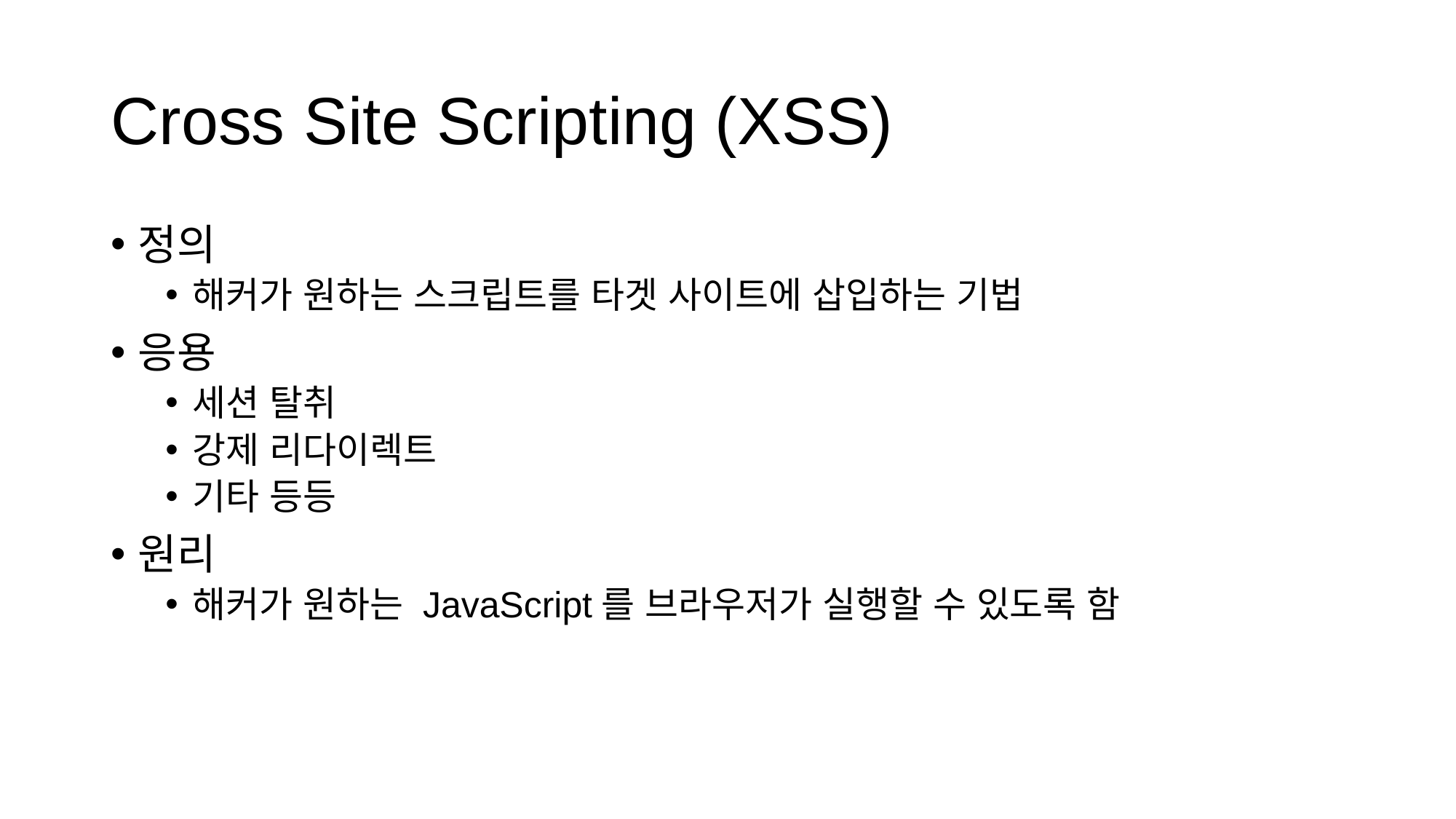

# Cross Site Scripting (XSS)
정의
해커가 원하는 스크립트를 타겟 사이트에 삽입하는 기법
응용
세션 탈취
강제 리다이렉트
기타 등등
원리
해커가 원하는 JavaScript를 브라우저가 실행할 수 있도록 함